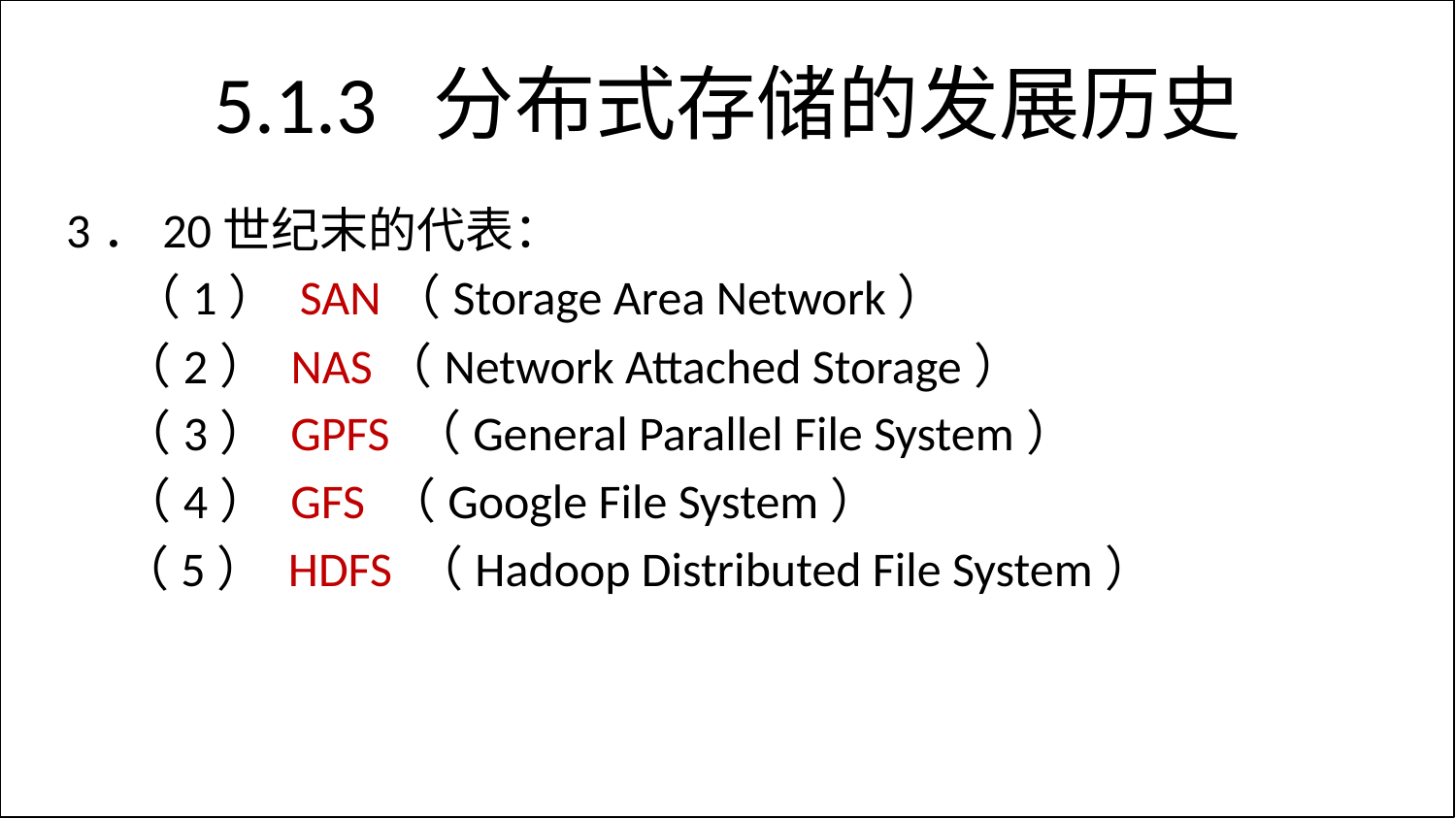

5.1.3  分布式存储的发展历史
3．20世纪末的代表：
     （1） SAN（Storage Area Network）
（2） NAS（Network Attached Storage）
（3） GPFS （General Parallel File System）
（4） GFS （Google File System）
（5） HDFS （Hadoop Distributed File System）